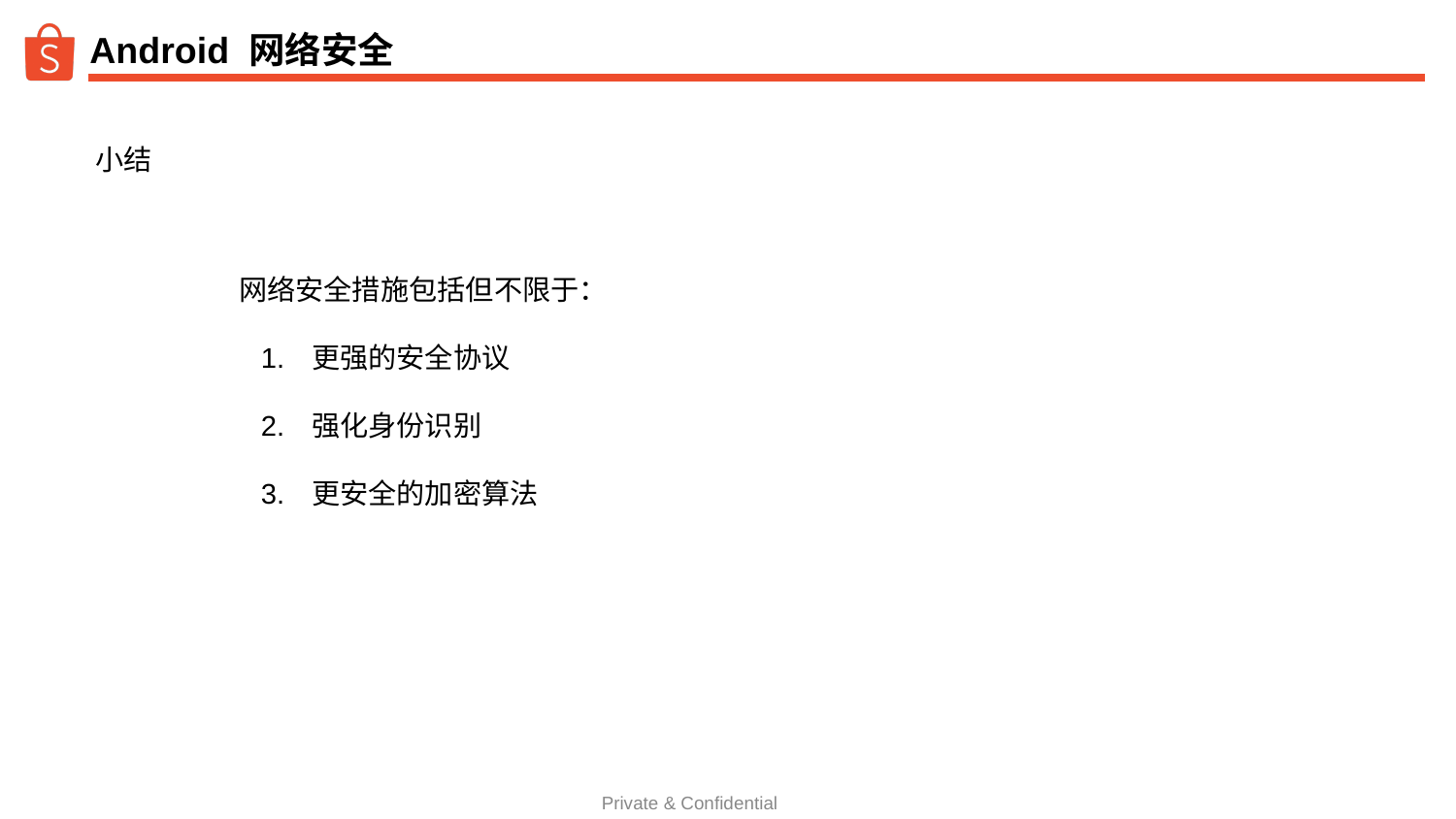

Android 网络安全
小结
网络安全措施包括但不限于：

更强的安全协议

强化身份识别

更安全的加密算法

Private & Confidential